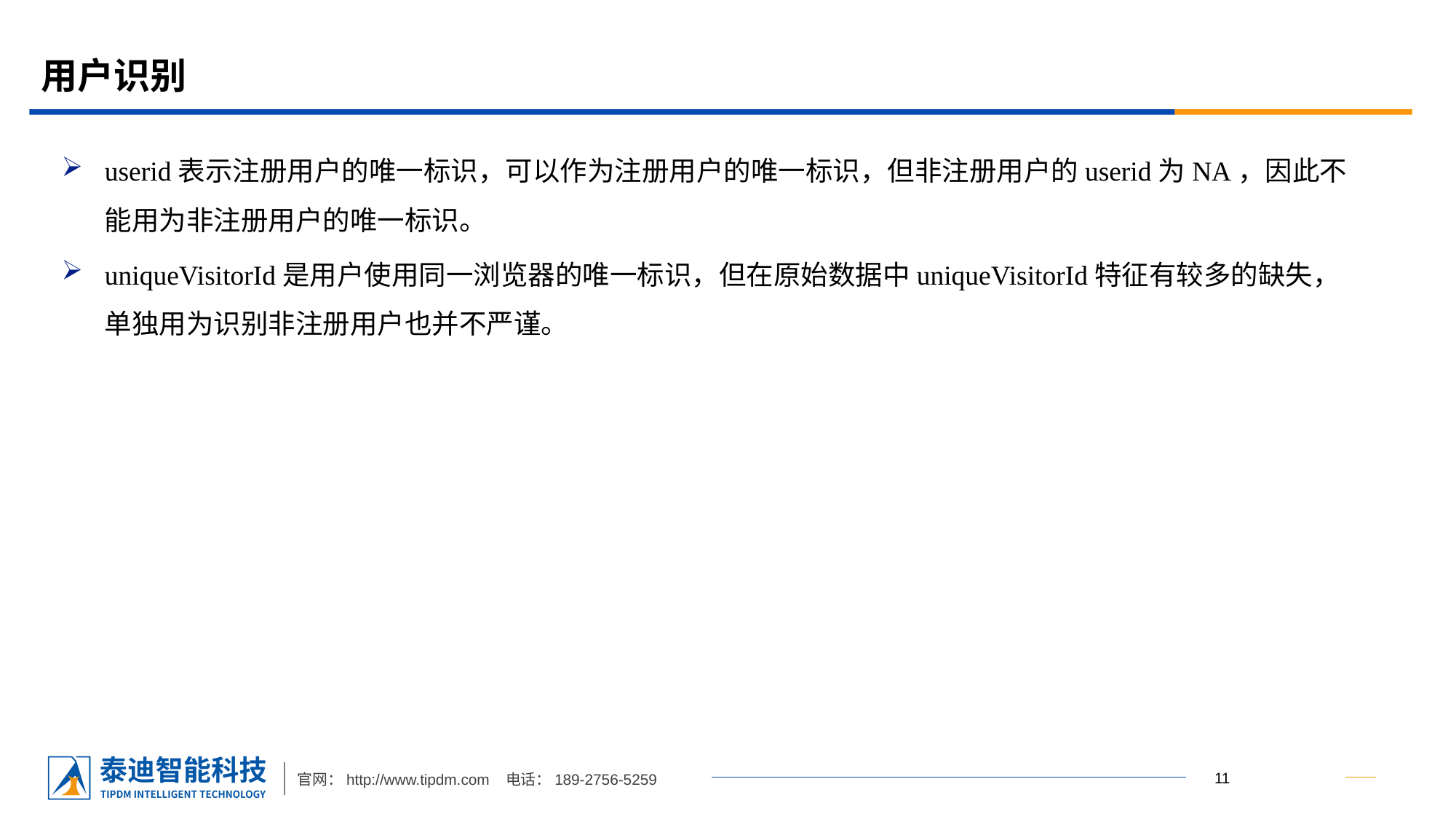

# 用户识别
userid表示注册用户的唯一标识，可以作为注册用户的唯一标识，但非注册用户的userid为NA，因此不能用为非注册用户的唯一标识。
uniqueVisitorId是用户使用同一浏览器的唯一标识，但在原始数据中uniqueVisitorId特征有较多的缺失，单独用为识别非注册用户也并不严谨。